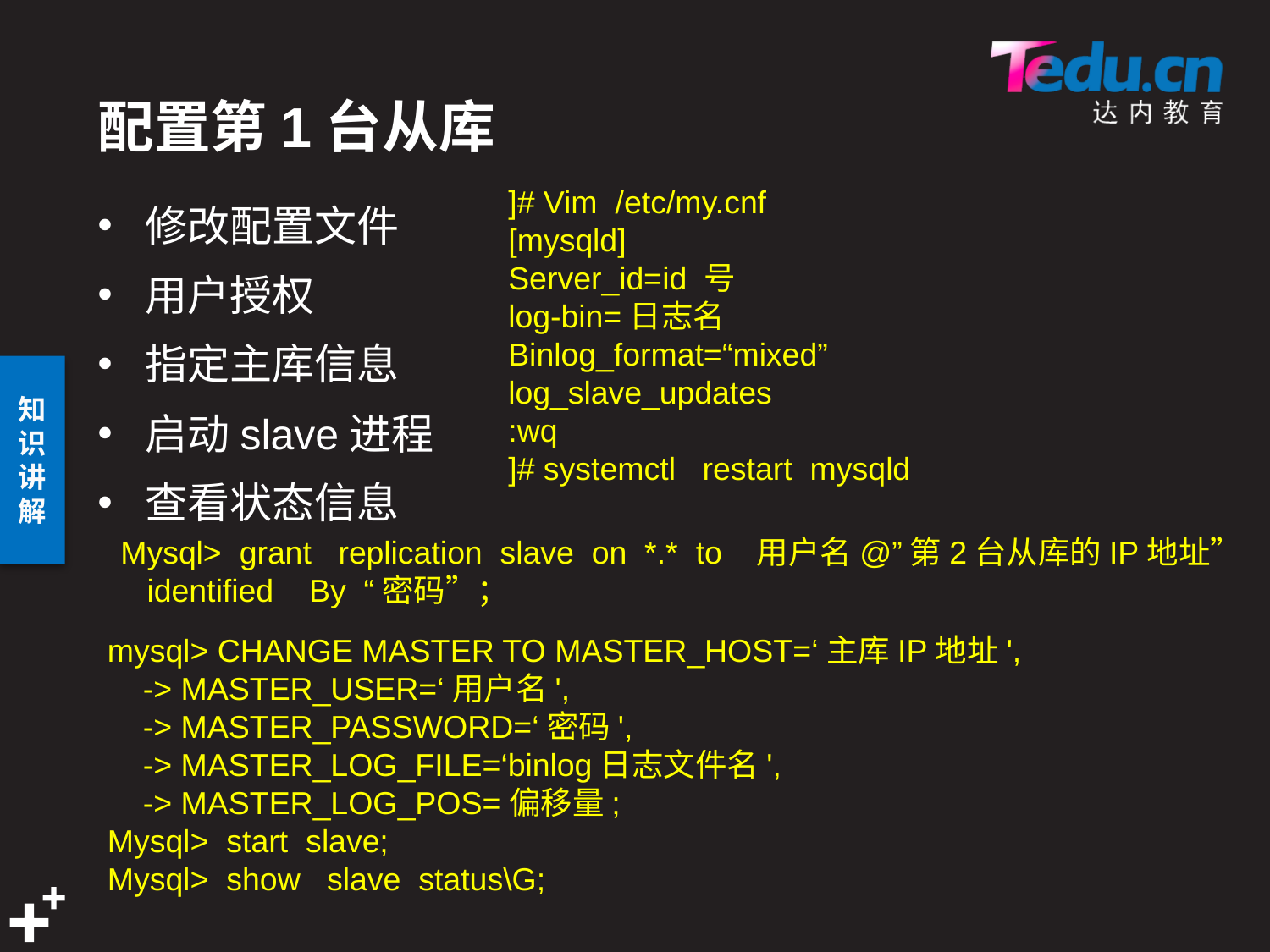

# 配置第1台从库
]# Vim  /etc/my.cnf
[mysqld]
Server_id=id 号
log-bin=日志名
Binlog_format=“mixed”
log_slave_updates
:wq
]# systemctl   restart  mysqld
修改配置文件
用户授权
指定主库信息
启动slave进程
查看状态信息
Mysql>  grant   replication  slave  on  *.*  to   用户名@”第2台从库的IP地址”
   identified    By  “密码”；
mysql> CHANGE MASTER TO MASTER_HOST=‘主库IP地址',
    -> MASTER_USER=‘用户名',
    -> MASTER_PASSWORD=‘密码',
    -> MASTER_LOG_FILE=‘binlog日志文件名',
    -> MASTER_LOG_POS=偏移量;
Mysql>  start  slave;
Mysql>  show   slave  status\G;